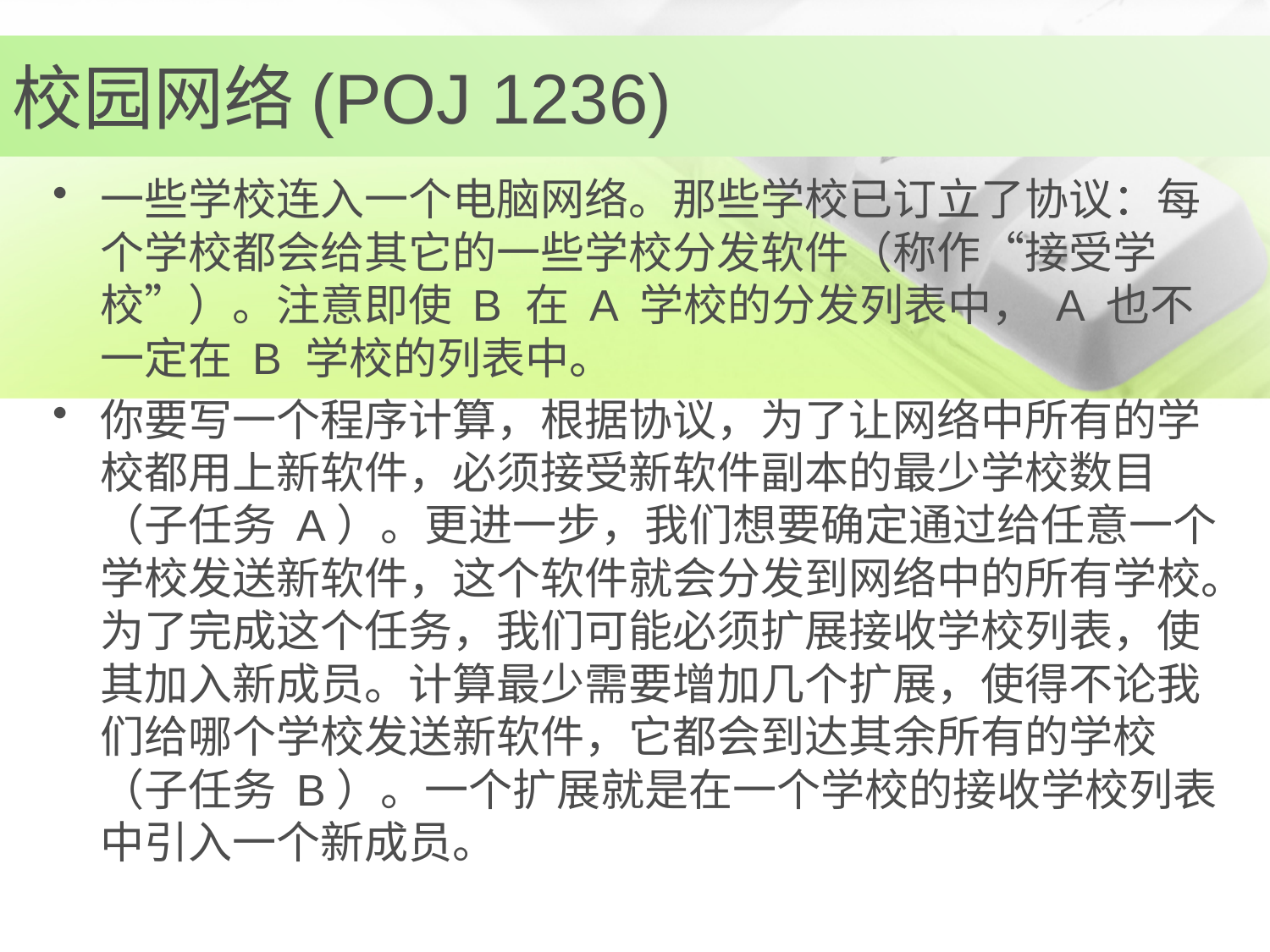

校园网络(POJ 1236)
一些学校连入一个电脑网络。那些学校已订立了协议：每个学校都会给其它的一些学校分发软件（称作“接受学校”）。注意即使 B 在 A 学校的分发列表中， A 也不一定在 B 学校的列表中。
你要写一个程序计算，根据协议，为了让网络中所有的学校都用上新软件，必须接受新软件副本的最少学校数目（子任务 A）。更进一步，我们想要确定通过给任意一个学校发送新软件，这个软件就会分发到网络中的所有学校。为了完成这个任务，我们可能必须扩展接收学校列表，使其加入新成员。计算最少需要增加几个扩展，使得不论我们给哪个学校发送新软件，它都会到达其余所有的学校（子任务 B）。一个扩展就是在一个学校的接收学校列表中引入一个新成员。